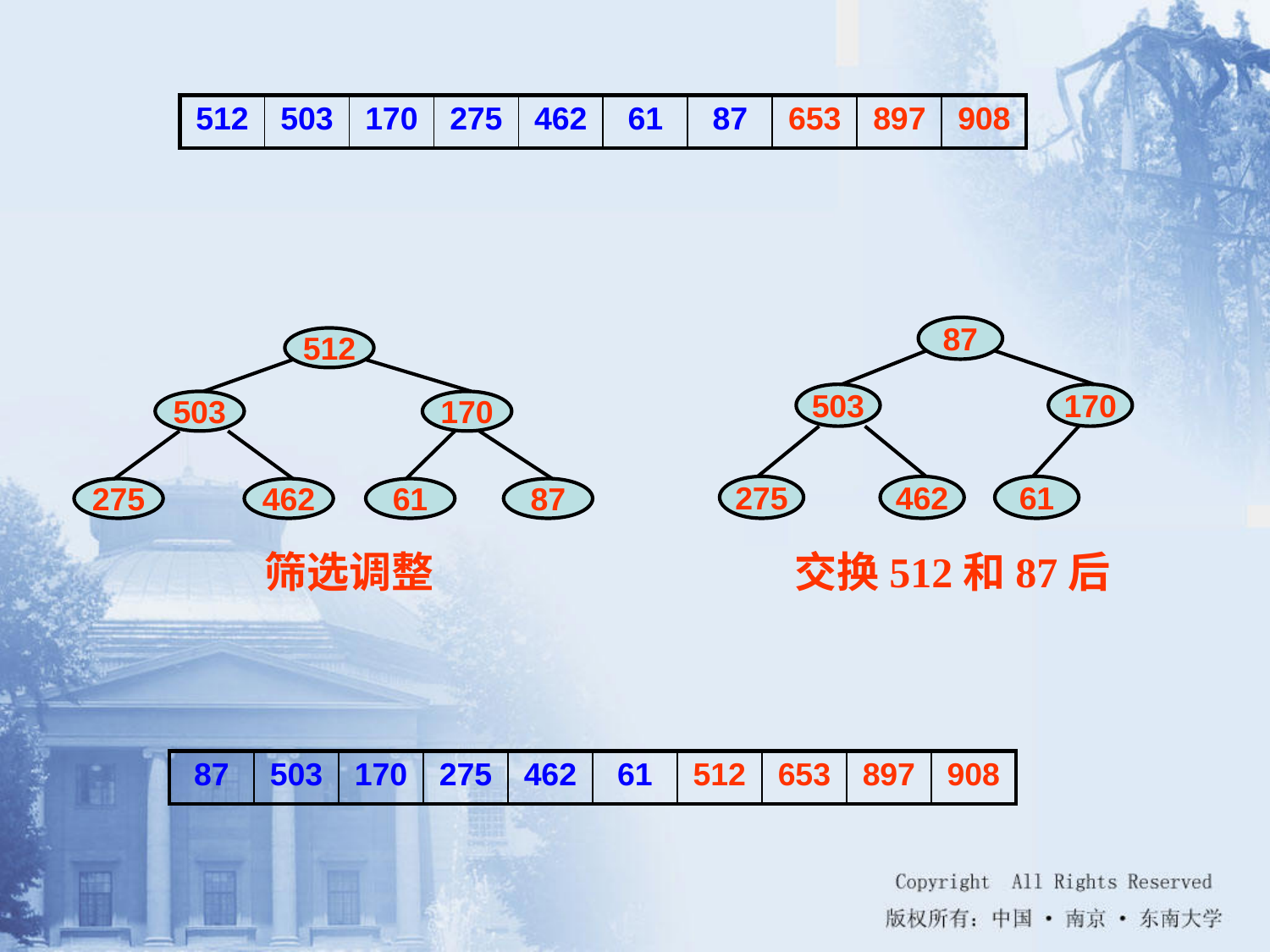

| 512 | 503 | 170 | 275 | 462 | 61 | 87 | 653 | 897 | 908 |
| --- | --- | --- | --- | --- | --- | --- | --- | --- | --- |
87
512

503
170
503
170

275
462
61
275
462
61
87
筛选调整
交换512和87后
| 87 | 503 | 170 | 275 | 462 | 61 | 512 | 653 | 897 | 908 |
| --- | --- | --- | --- | --- | --- | --- | --- | --- | --- |